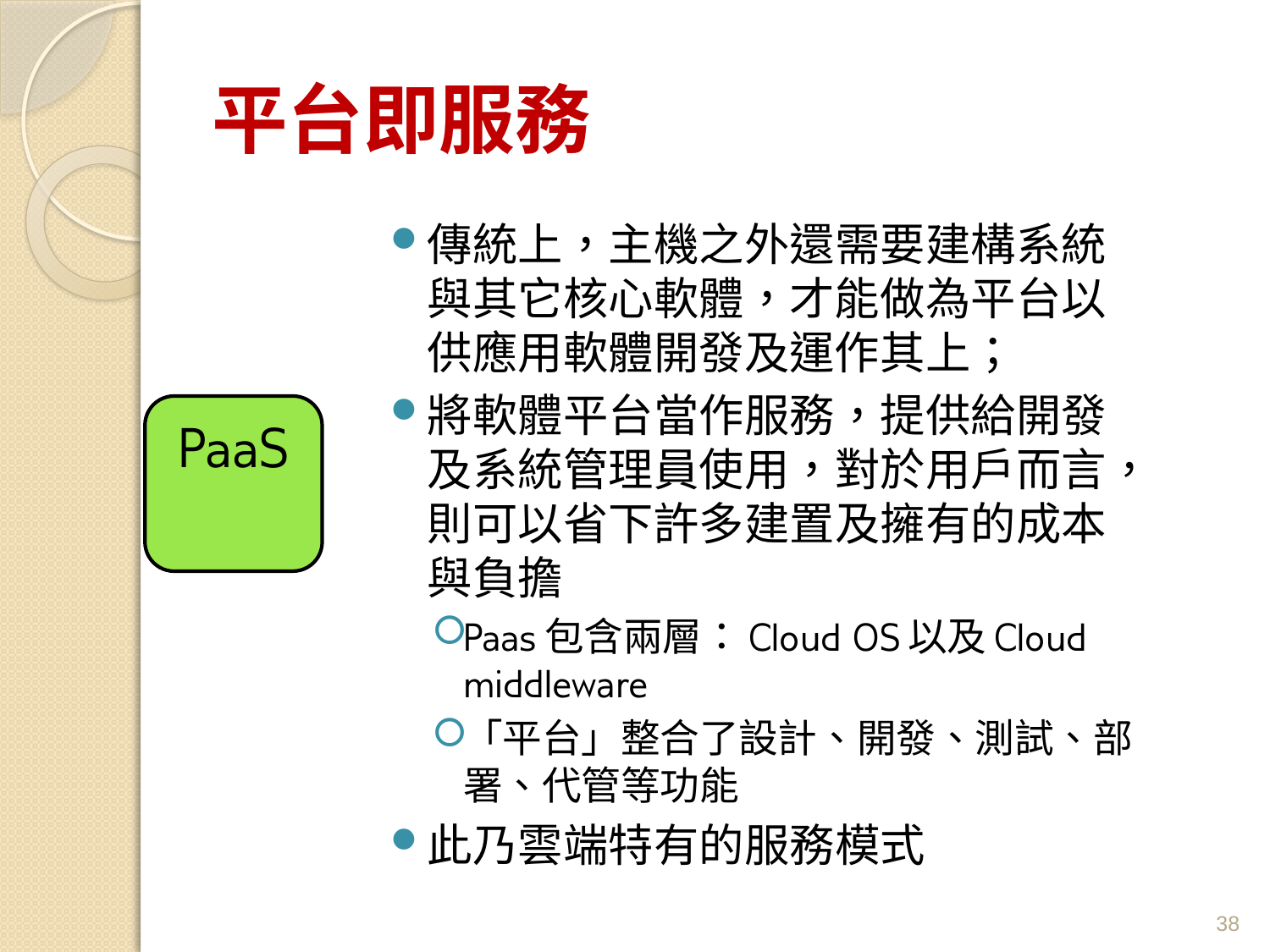

# 平台即服務
傳統上，主機之外還需要建構系統與其它核心軟體，才能做為平台以供應用軟體開發及運作其上；
將軟體平台當作服務，提供給開發及系統管理員使用，對於用戶而言，則可以省下許多建置及擁有的成本與負擔
Paas包含兩層：Cloud OS以及Cloud middleware
「平台」整合了設計、開發、測試、部署、代管等功能
此乃雲端特有的服務模式
PaaS
38